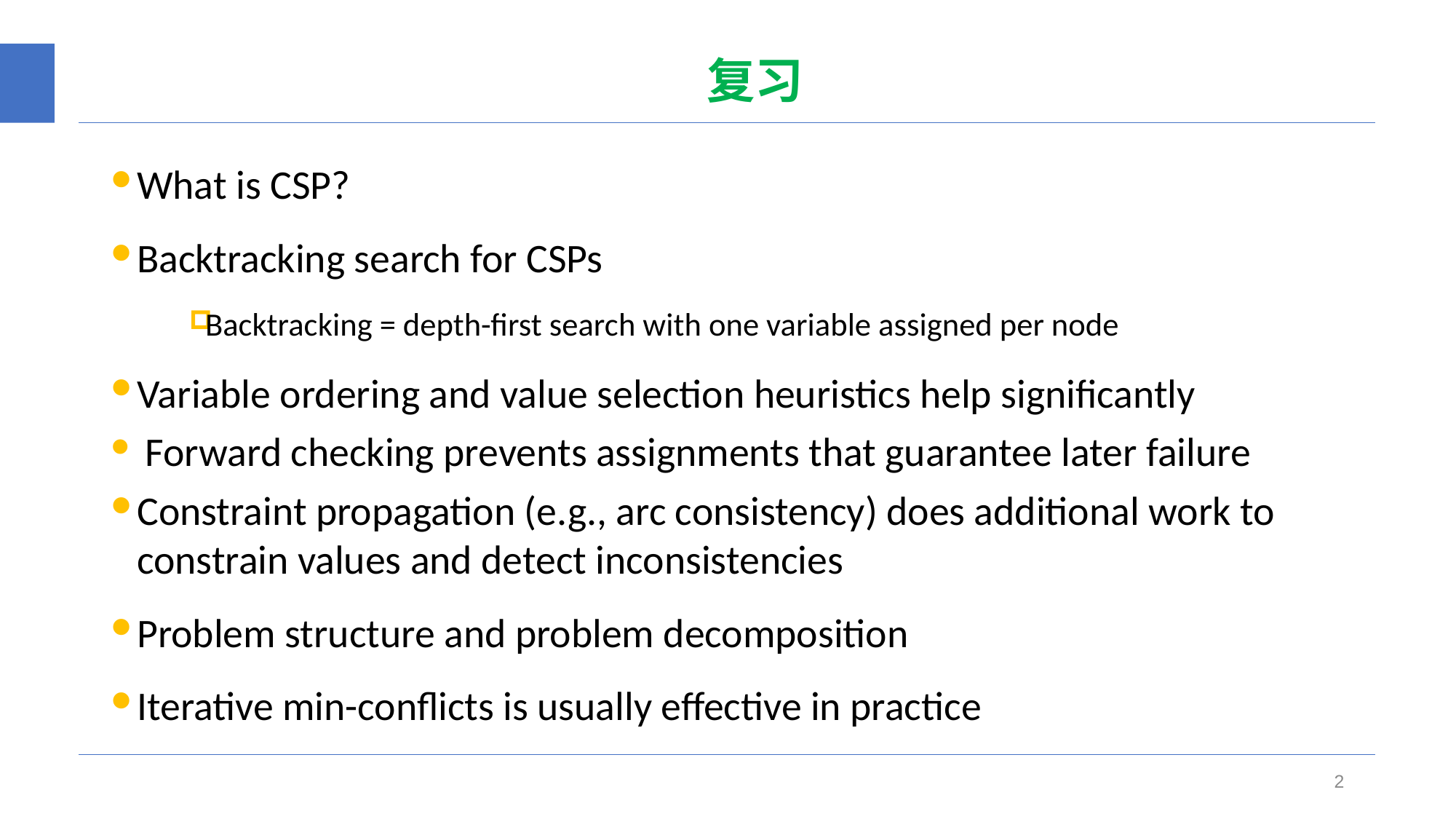

# 复习
What is CSP?
Backtracking search for CSPs
Backtracking = depth-first search with one variable assigned per node
Variable ordering and value selection heuristics help significantly
 Forward checking prevents assignments that guarantee later failure
Constraint propagation (e.g., arc consistency) does additional work to constrain values and detect inconsistencies
Problem structure and problem decomposition
Iterative min-conflicts is usually effective in practice
2